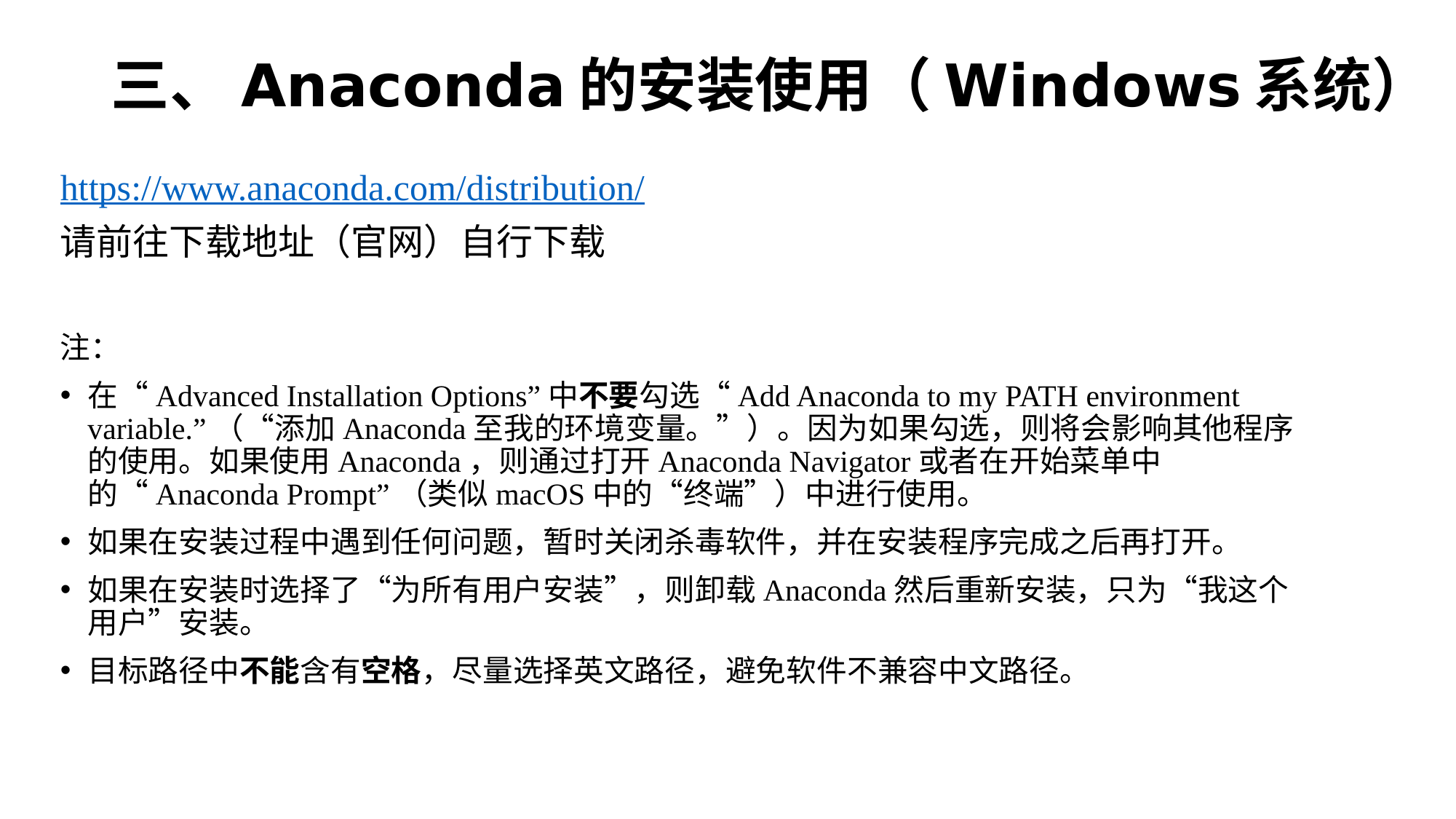

# 三、Anaconda的安装使用（Windows系统）
https://www.anaconda.com/distribution/
请前往下载地址（官网）自行下载

注：
在“Advanced Installation Options”中不要勾选“Add Anaconda to my PATH environment variable.”（“添加Anaconda至我的环境变量。”）。因为如果勾选，则将会影响其他程序的使用。如果使用Anaconda，则通过打开Anaconda Navigator或者在开始菜单中的“Anaconda Prompt”（类似macOS中的“终端”）中进行使用。
如果在安装过程中遇到任何问题，暂时关闭杀毒软件，并在安装程序完成之后再打开。
如果在安装时选择了“为所有用户安装”，则卸载Anaconda然后重新安装，只为“我这个用户”安装。
目标路径中不能含有空格，尽量选择英文路径，避免软件不兼容中文路径。